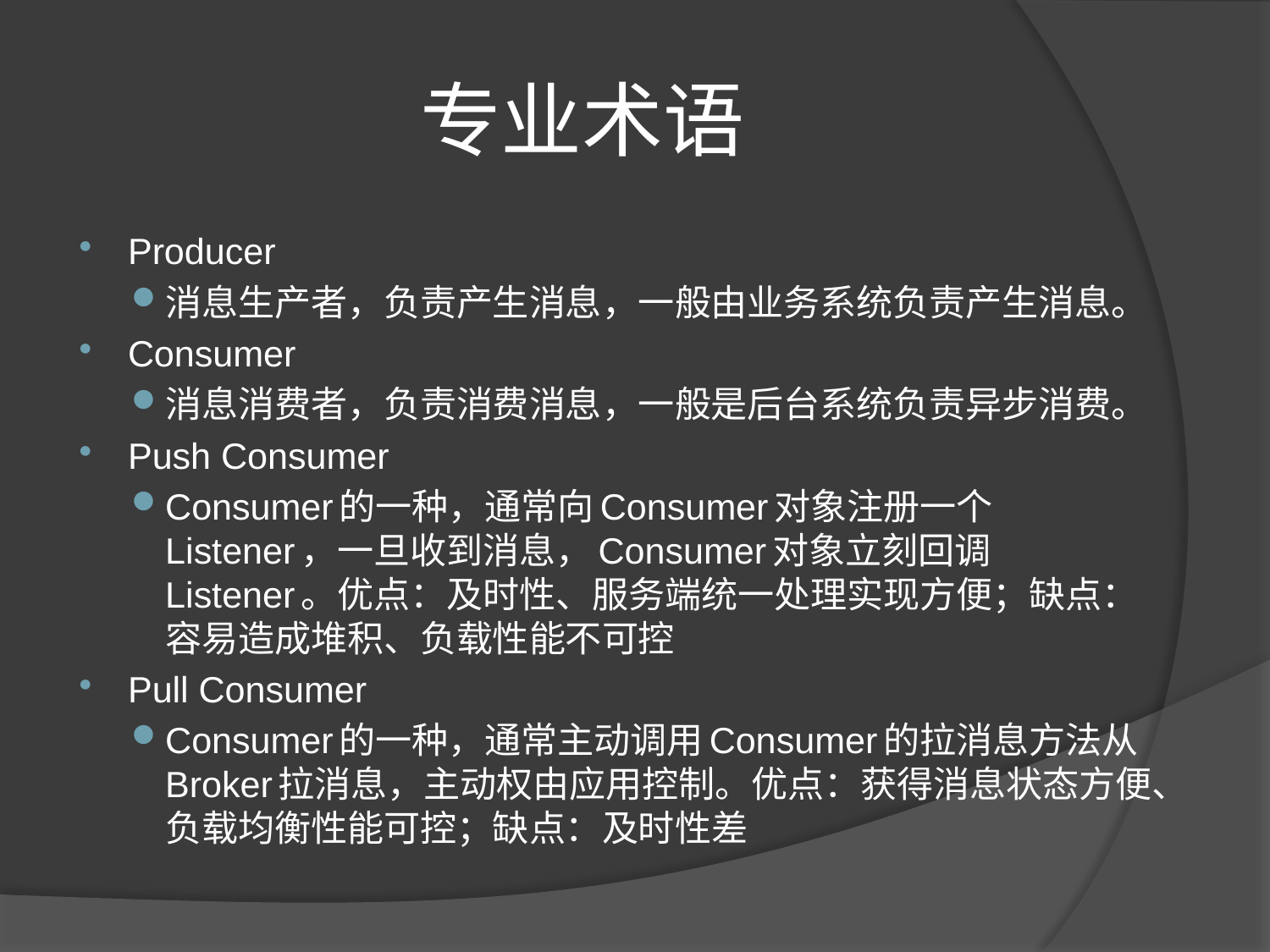

# 专业术语
Producer
消息生产者，负责产生消息，一般由业务系统负责产生消息。
Consumer
消息消费者，负责消费消息，一般是后台系统负责异步消费。
Push Consumer
Consumer的一种，通常向Consumer对象注册一个Listener，一旦收到消息，Consumer对象立刻回调Listener。优点：及时性、服务端统一处理实现方便；缺点：容易造成堆积、负载性能不可控
Pull Consumer
Consumer的一种，通常主动调用Consumer的拉消息方法从Broker拉消息，主动权由应用控制。优点：获得消息状态方便、负载均衡性能可控；缺点：及时性差